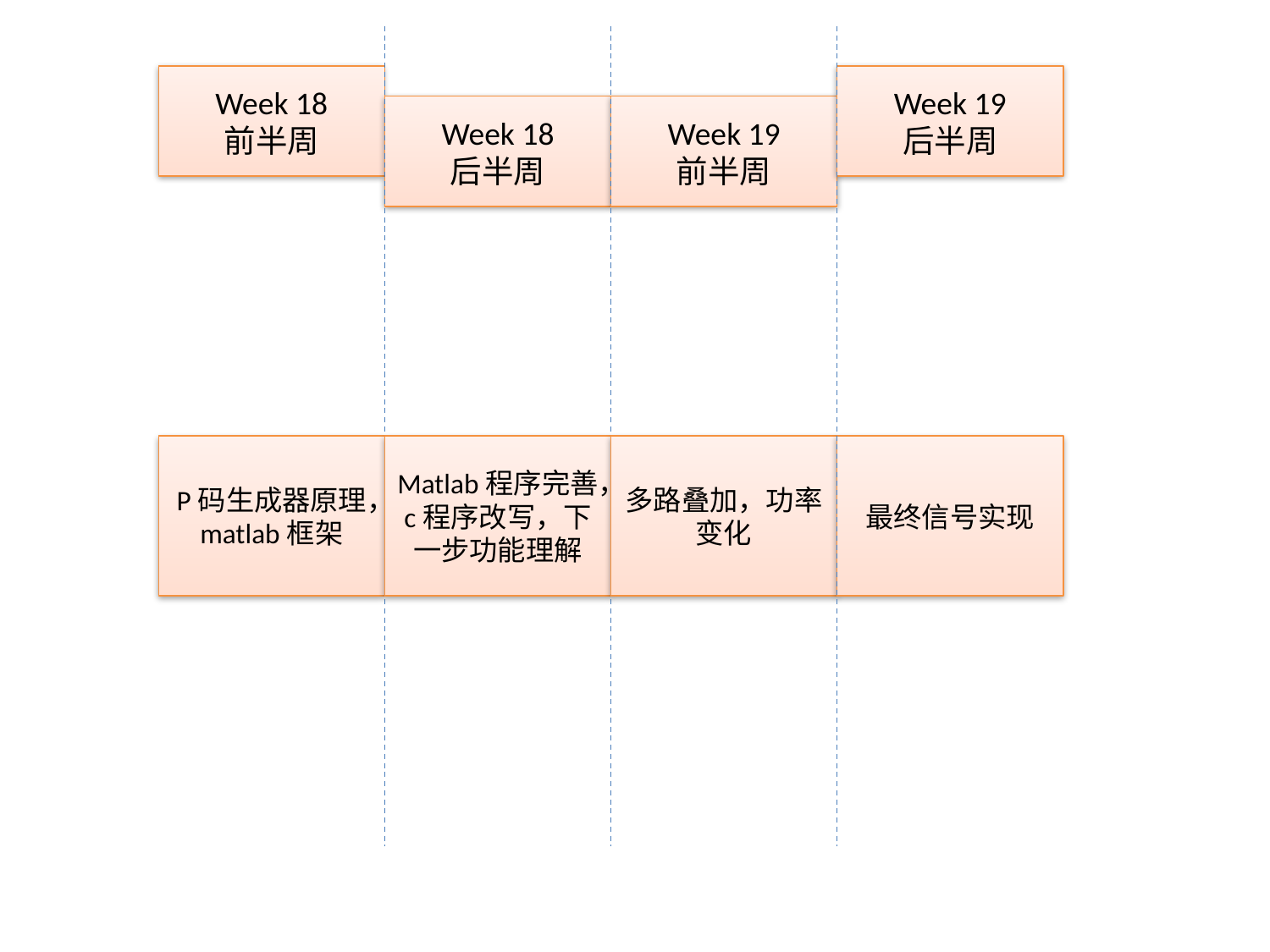

Week 18
前半周
Week 19
后半周
Week 18
后半周
Week 19
前半周
P码生成器原理，matlab框架
Matlab程序完善，c程序改写，下一步功能理解
多路叠加，功率变化
最终信号实现